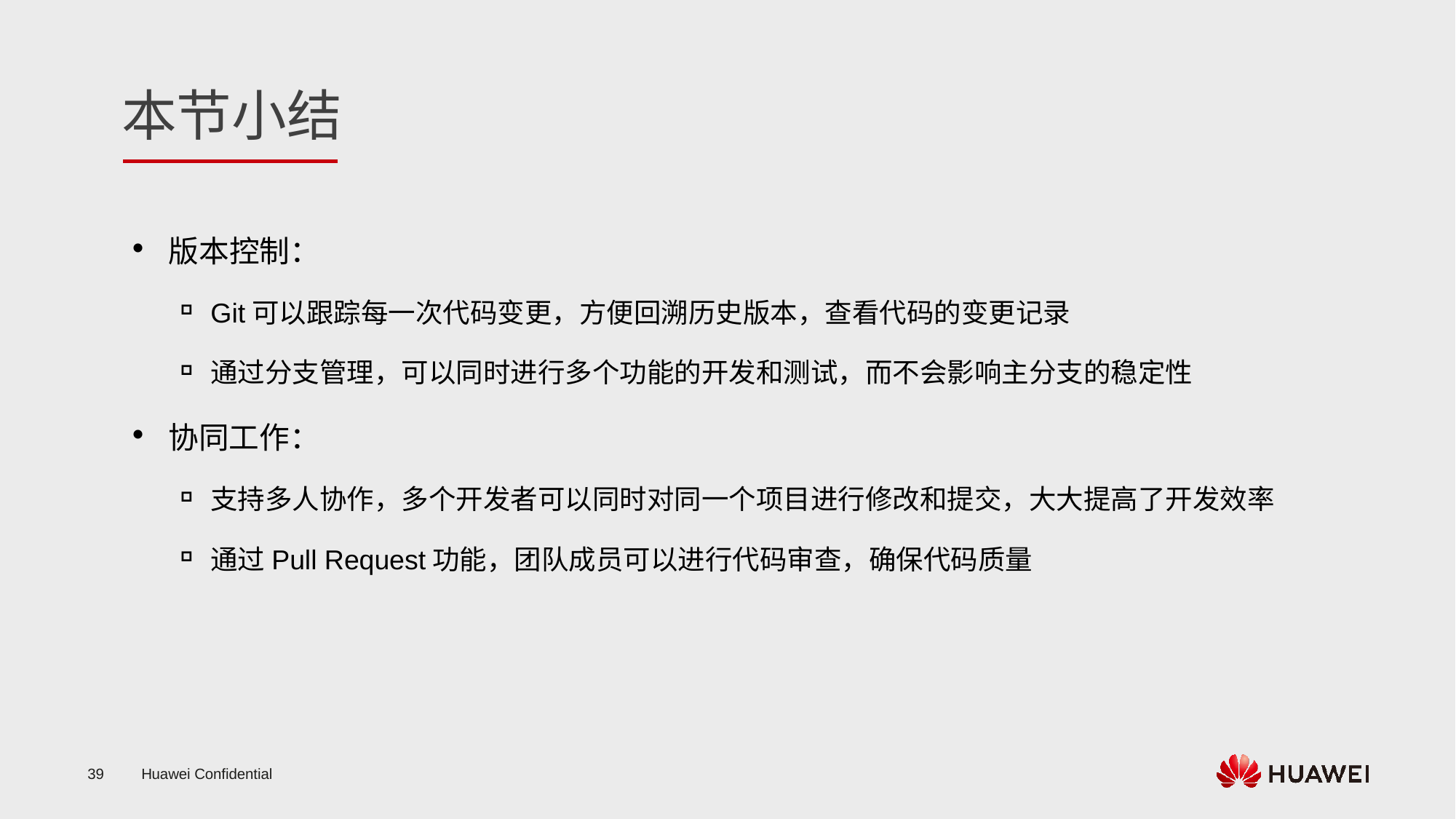

版本控制：
Git可以跟踪每一次代码变更，方便回溯历史版本，查看代码的变更记录
通过分支管理，可以同时进行多个功能的开发和测试，而不会影响主分支的稳定性
协同工作：
支持多人协作，多个开发者可以同时对同一个项目进行修改和提交，大大提高了开发效率
通过Pull Request功能，团队成员可以进行代码审查，确保代码质量